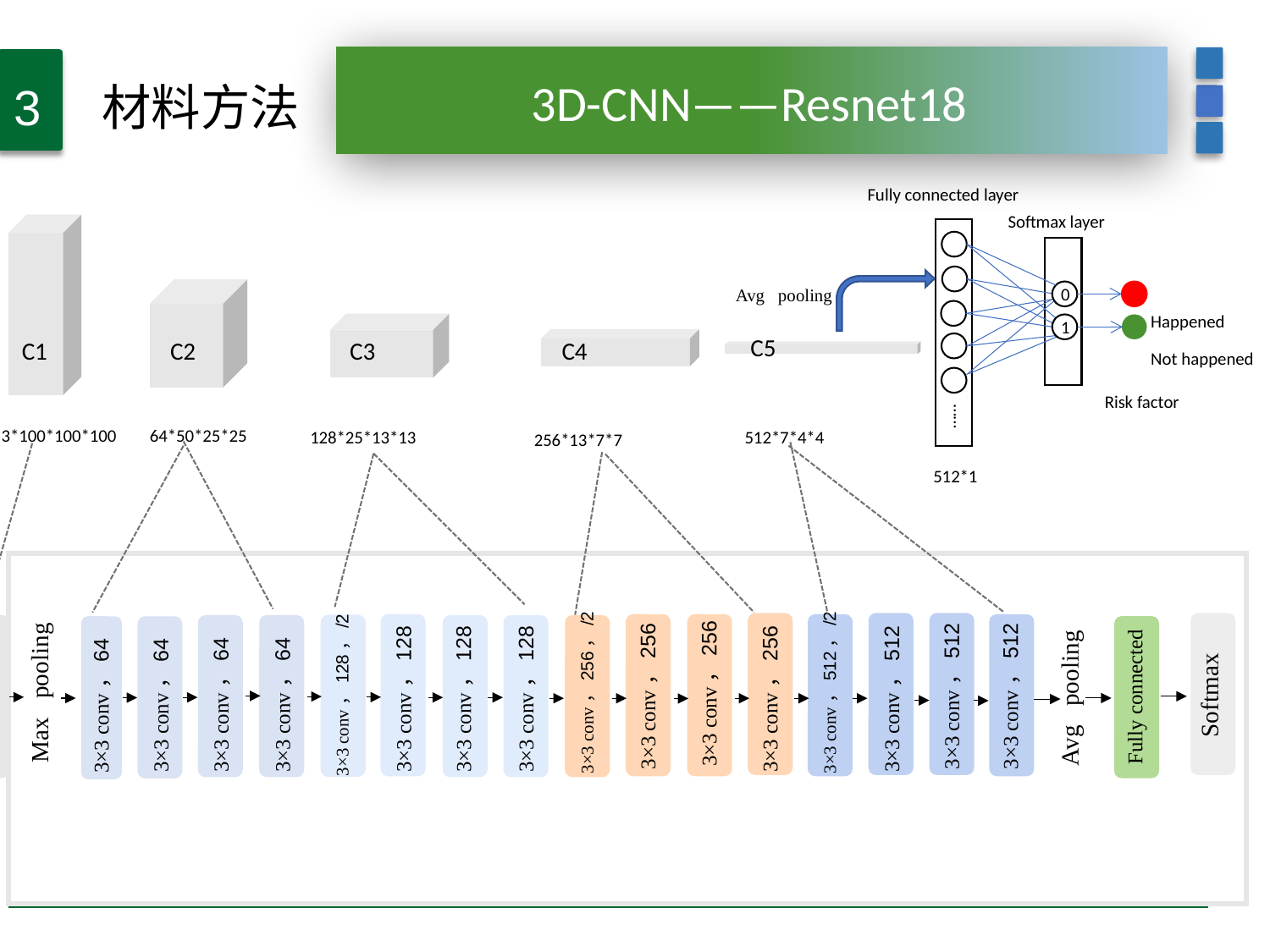

3D-CNN——Resnet18
3
材料方法
Fully connected layer
Softmax layer

Avg   pooling

0

Happened

1

C5
C4
C3

C1
C2

Not happened

……
Risk factor
3*100*100*100
64*50*25*25
512*7*4*4
128*25*13*13
256*13*7*7
512*1

Softmax

Max   pooling
Avg   pooling
Fully connected
3×3 conv，256
3×3 conv，512
3×3 conv，512
3×3 conv，64
3×3 conv，256
3×3 conv，64
3×3 conv，128
3×3 conv，128
3×3 conv，128
3×3 conv，256
3×3 conv，512
3×3 conv，64
3×3 conv，64
3×3 conv，64
3×3 conv，256，/2
3×3 conv，512，/2
3×3 conv，128，/2